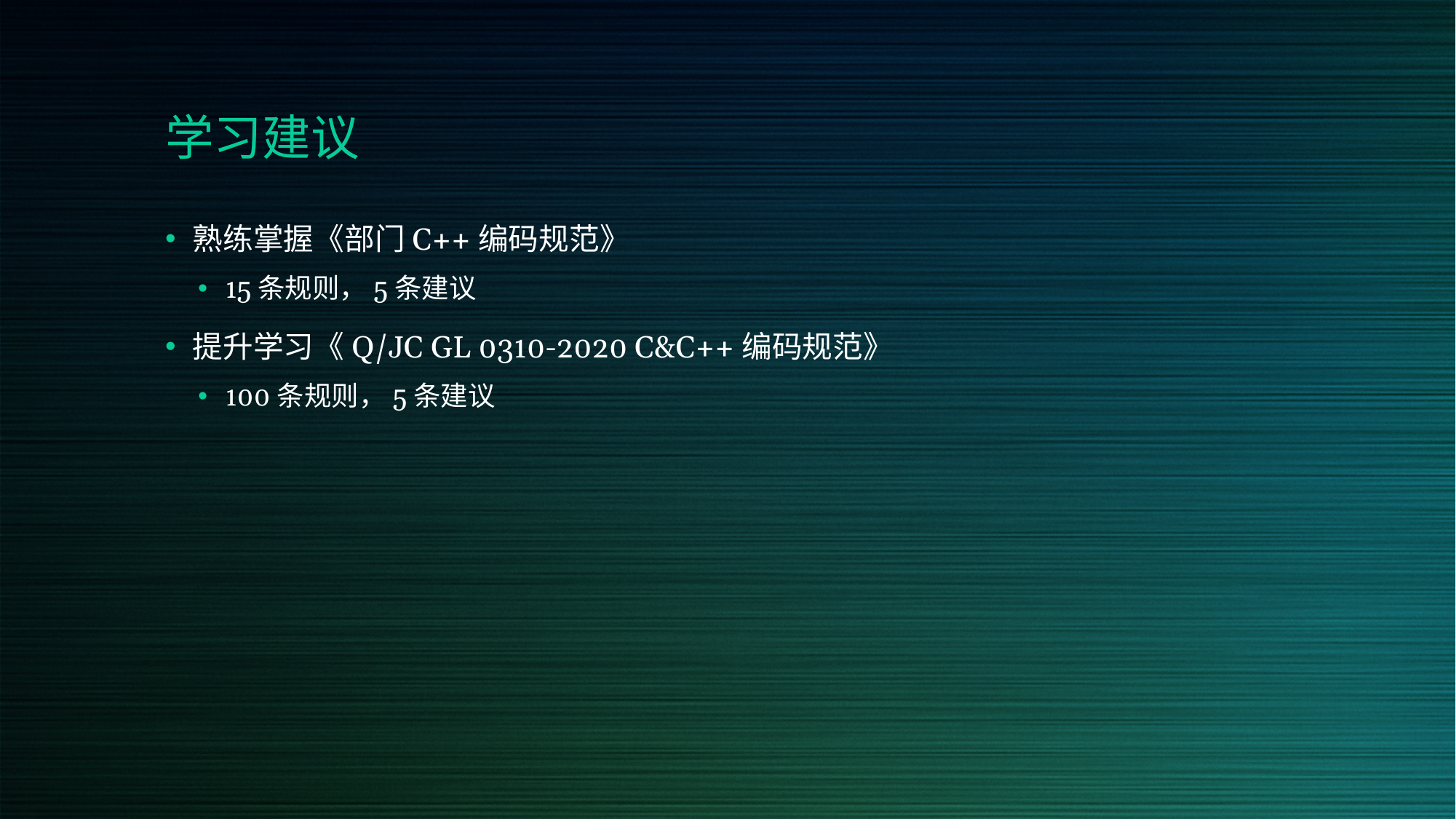

学习建议
熟练掌握《部门C++编码规范》
15条规则，5条建议
提升学习《Q/JC GL 0310-2020 C&C++编码规范》
100条规则，5条建议